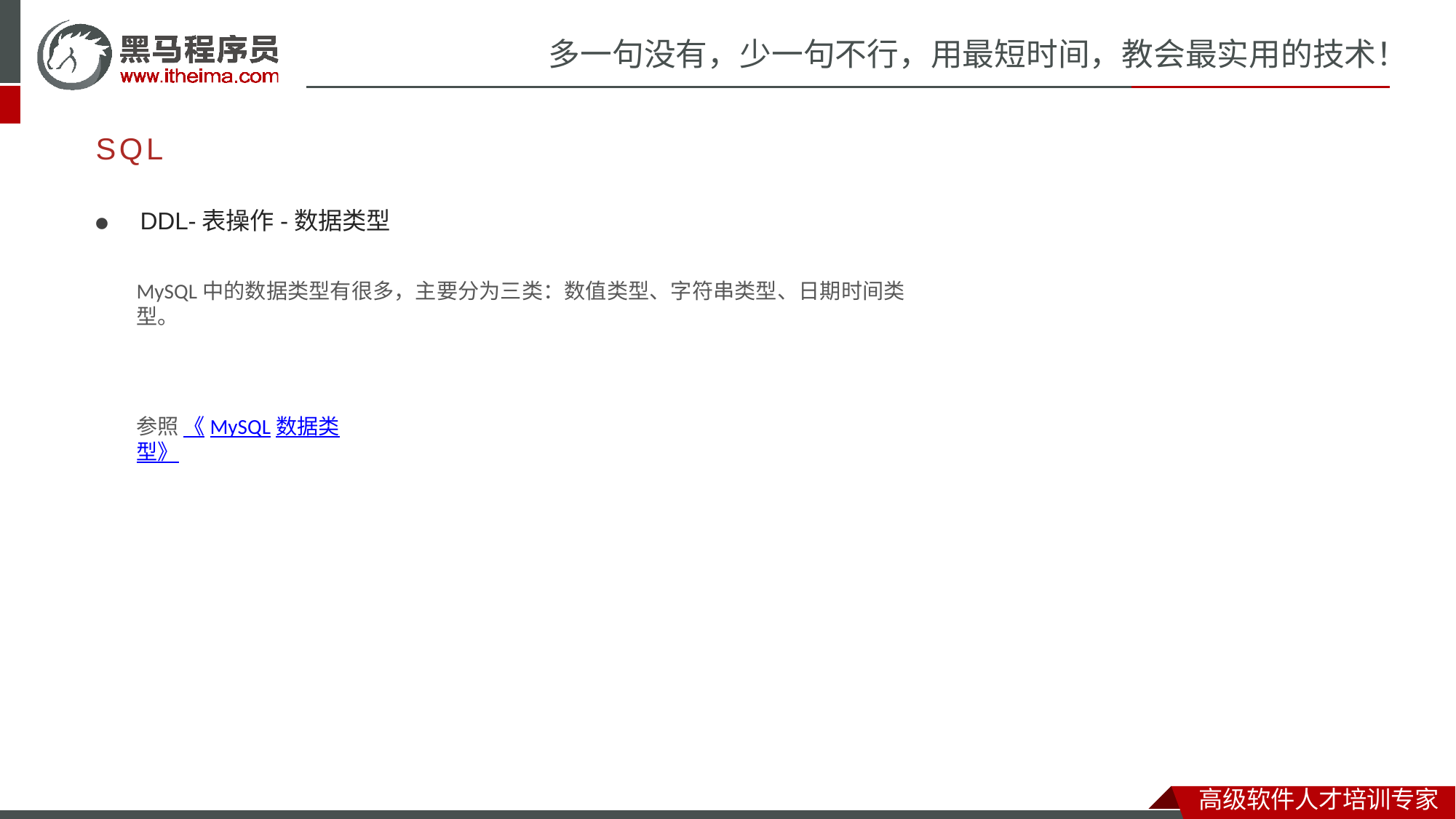

# 多一句没有，少一句不行，用最短时间，教会最实用的技术！

SQL

⚫	DDL-表操作-数据类型

MySQL中的数据类型有很多，主要分为三类：数值类型、字符串类型、日期时间类型。
参照《MySQL数据类型》
高级软件人才培训专家